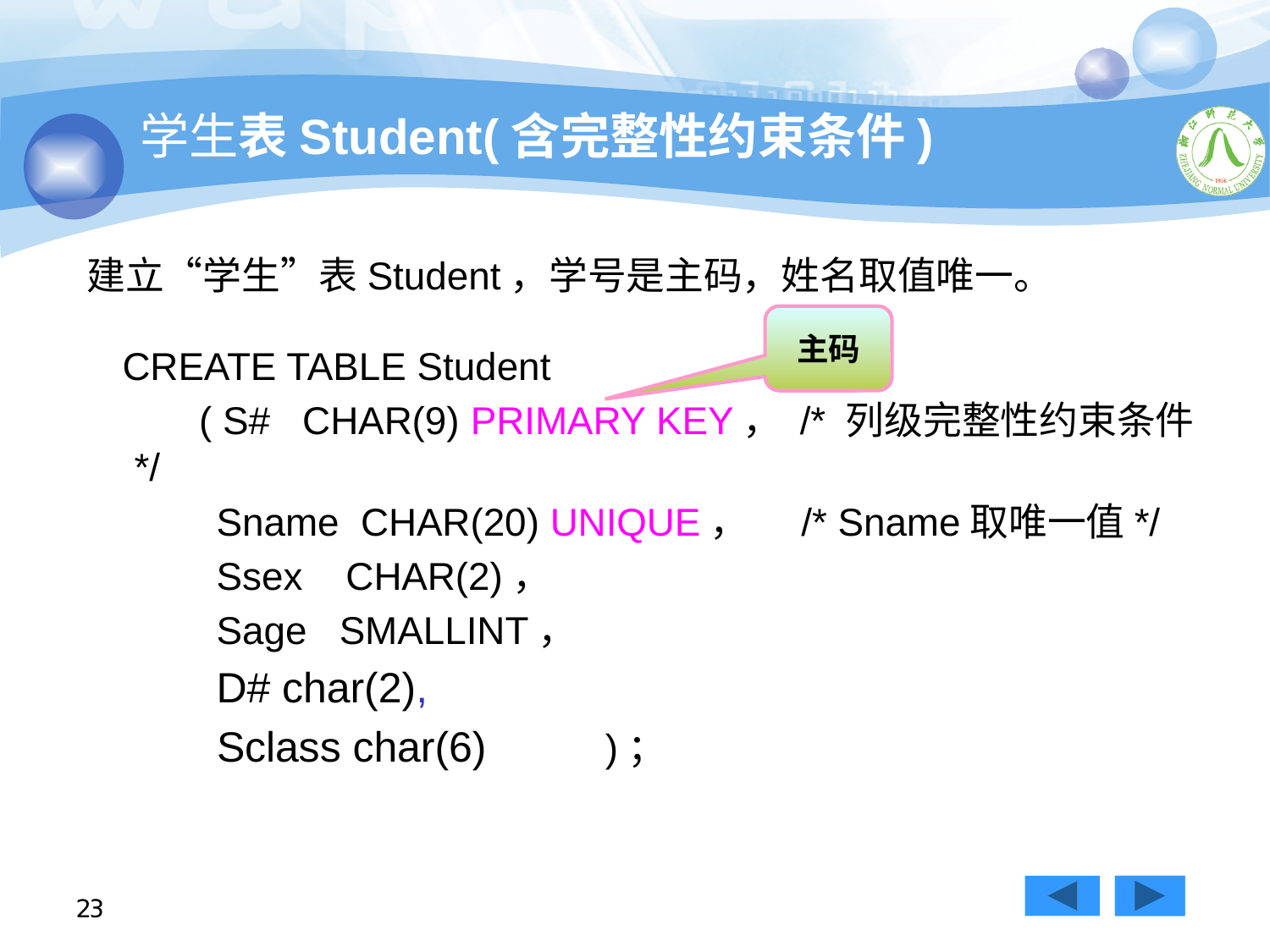

# 学生表Student(含完整性约束条件)
建立“学生”表Student，学号是主码，姓名取值唯一。

    CREATE TABLE Student
	      ( S#   CHAR(9) PRIMARY KEY， /* 列级完整性约束条件*/
            Sname  CHAR(20) UNIQUE，     /* Sname取唯一值*/
            Ssex    CHAR(2)，
            Sage   SMALLINT，
            D# char(2),
           Sclass char(6)           )；
主码
23